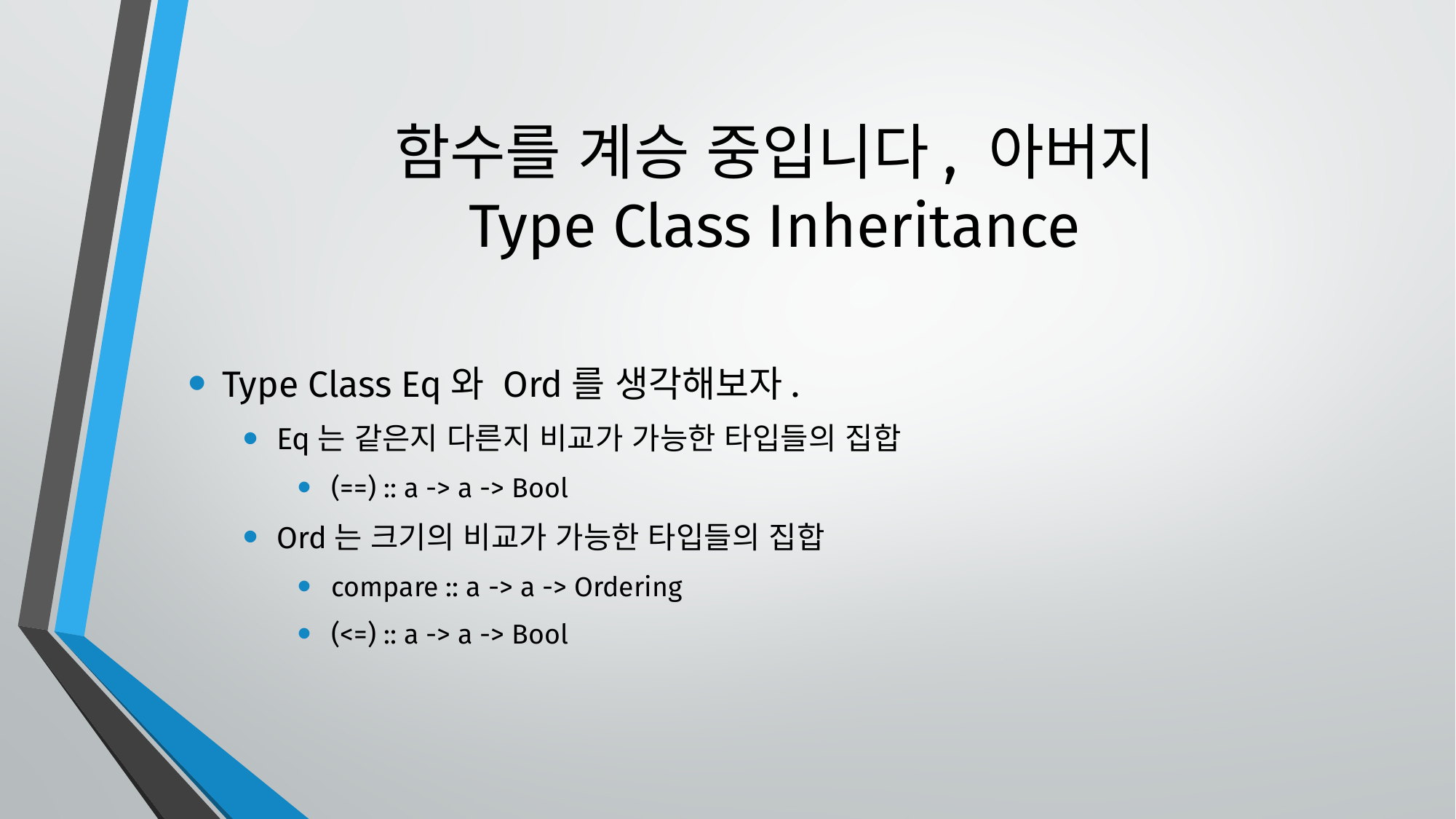

# 함수를 계승 중입니다, 아버지 Type Class Inheritance
Type Class Eq와 Ord를 생각해보자.
Eq는 같은지 다른지 비교가 가능한 타입들의 집합
(==) :: a -> a -> Bool
Ord는 크기의 비교가 가능한 타입들의 집합
compare :: a -> a -> Ordering
(<=) :: a -> a -> Bool